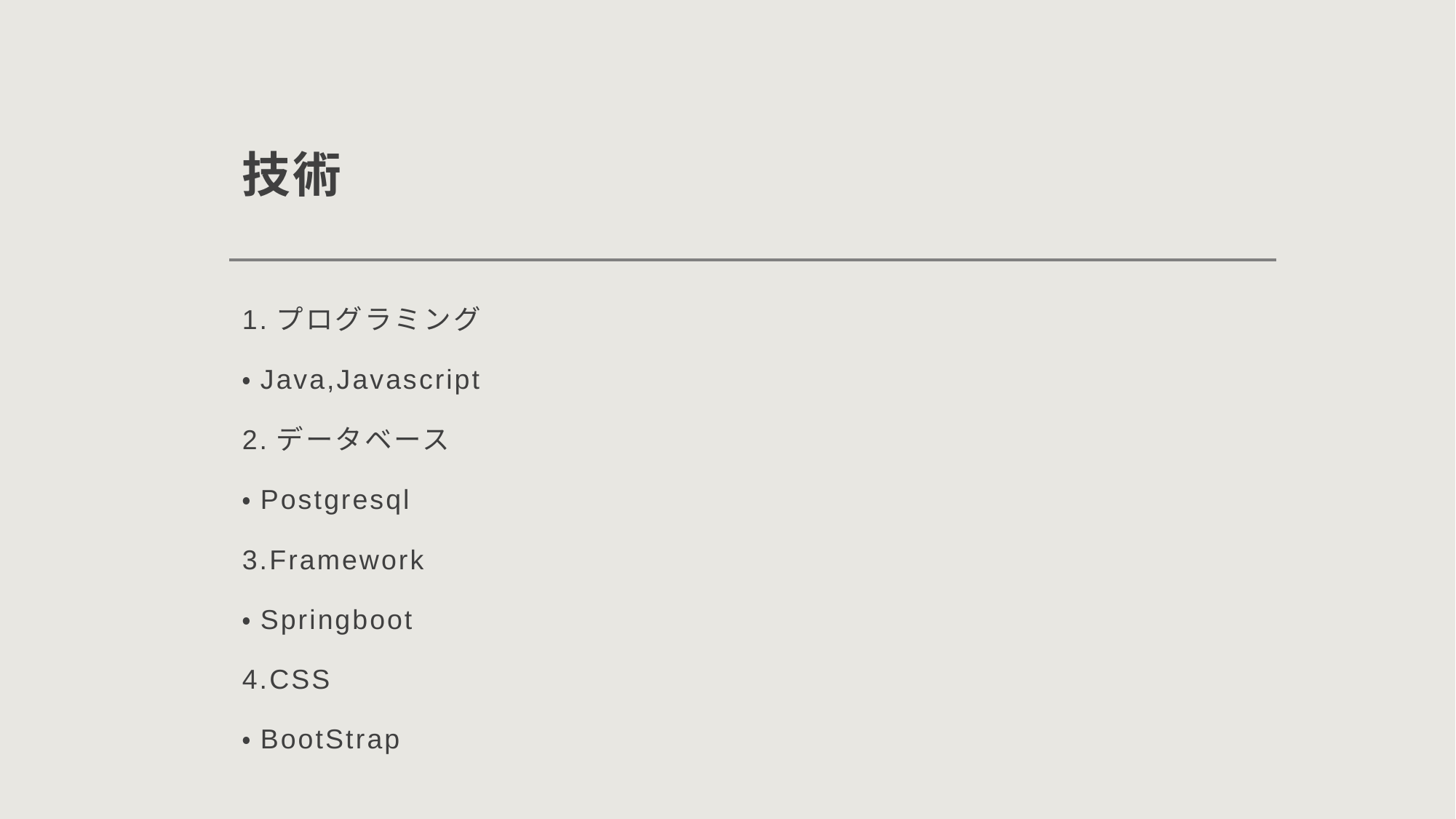

# 技術
1.プログラミング
・Java,Javascript
2.データベース
・Postgresql
3.Framework
・Springboot
4.CSS
・BootStrap